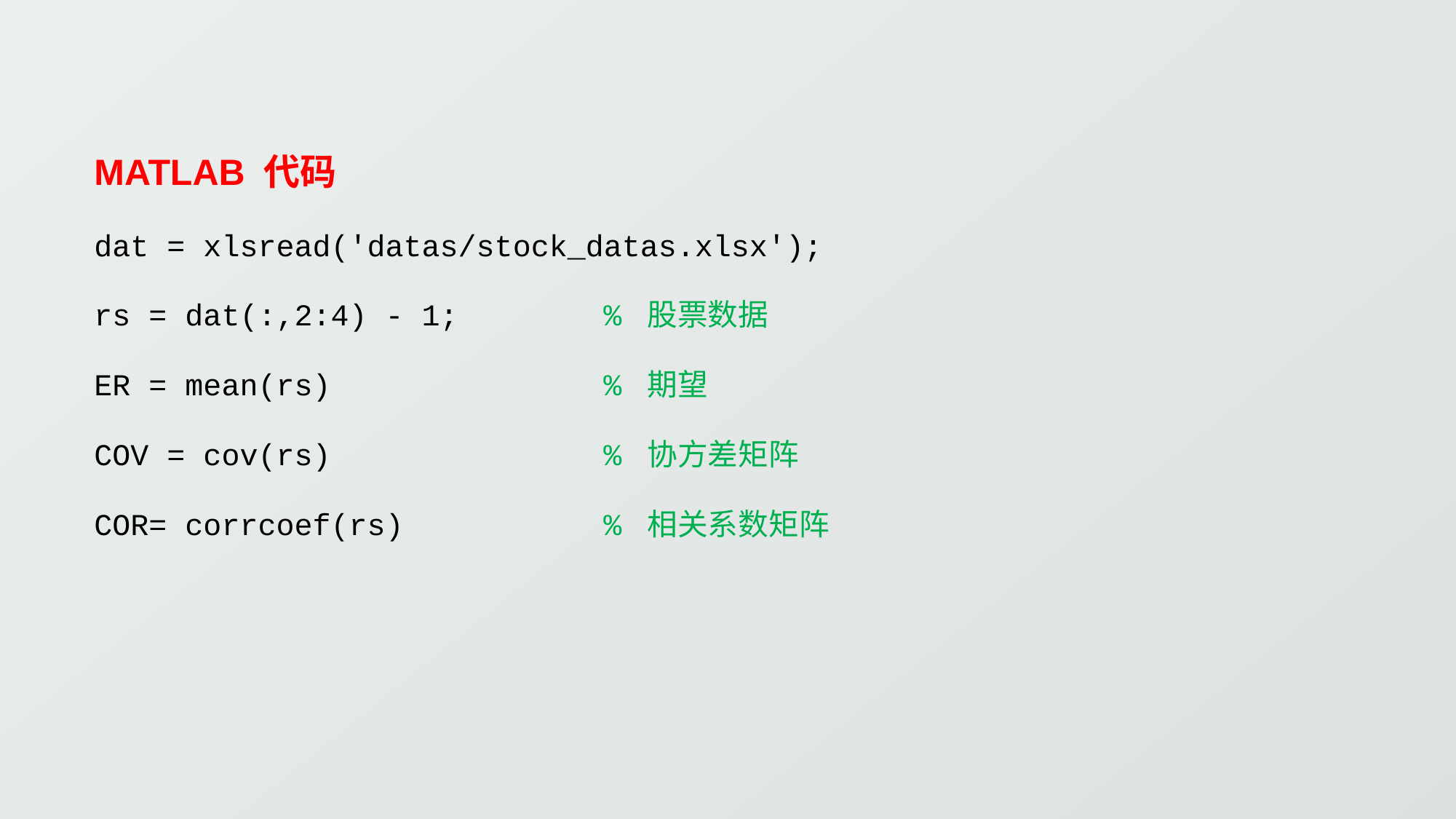

MATLAB 代码
dat = xlsread('datas/stock_datas.xlsx');
rs = dat(:,2:4) - 1;        % 股票数据
ER = mean(rs)               % 期望
COV = cov(rs)               % 协方差矩阵
COR= corrcoef(rs)           % 相关系数矩阵